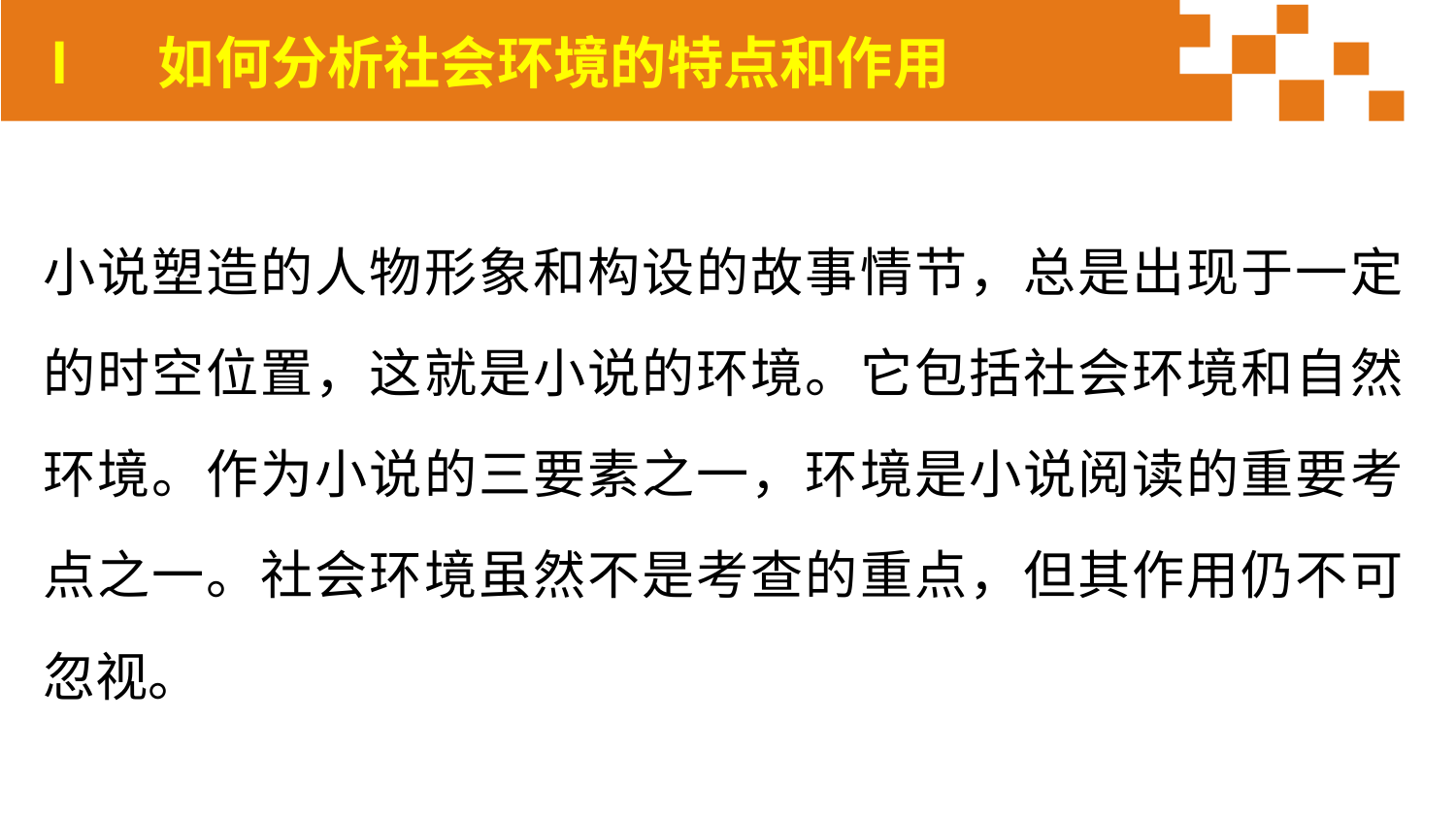

Ⅰ　如何分析社会环境的特点和作用
小说塑造的人物形象和构设的故事情节，总是出现于一定的时空位置，这就是小说的环境。它包括社会环境和自然环境。作为小说的三要素之一，环境是小说阅读的重要考点之一。社会环境虽然不是考查的重点，但其作用仍不可忽视。